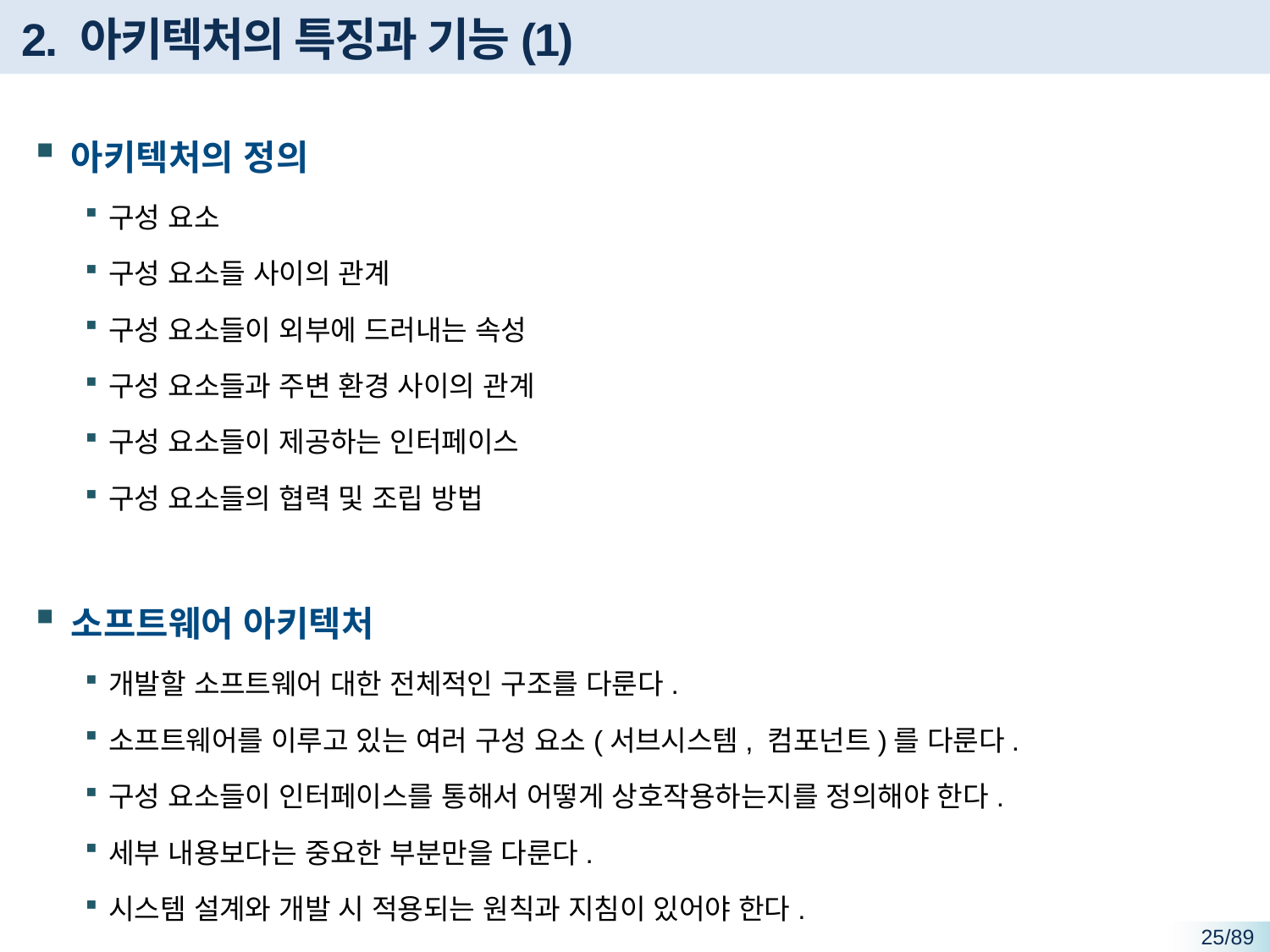

# 2. 아키텍처의 특징과 기능(1)
아키텍처의 정의
구성 요소
구성 요소들 사이의 관계
구성 요소들이 외부에 드러내는 속성
구성 요소들과 주변 환경 사이의 관계
구성 요소들이 제공하는 인터페이스
구성 요소들의 협력 및 조립 방법

소프트웨어 아키텍처
개발할 소프트웨어 대한 전체적인 구조를 다룬다.
소프트웨어를 이루고 있는 여러 구성 요소(서브시스템, 컴포넌트)를 다룬다.
구성 요소들이 인터페이스를 통해서 어떻게 상호작용하는지를 정의해야 한다.
세부 내용보다는 중요한 부분만을 다룬다.
시스템 설계와 개발 시 적용되는 원칙과 지침이 있어야 한다.